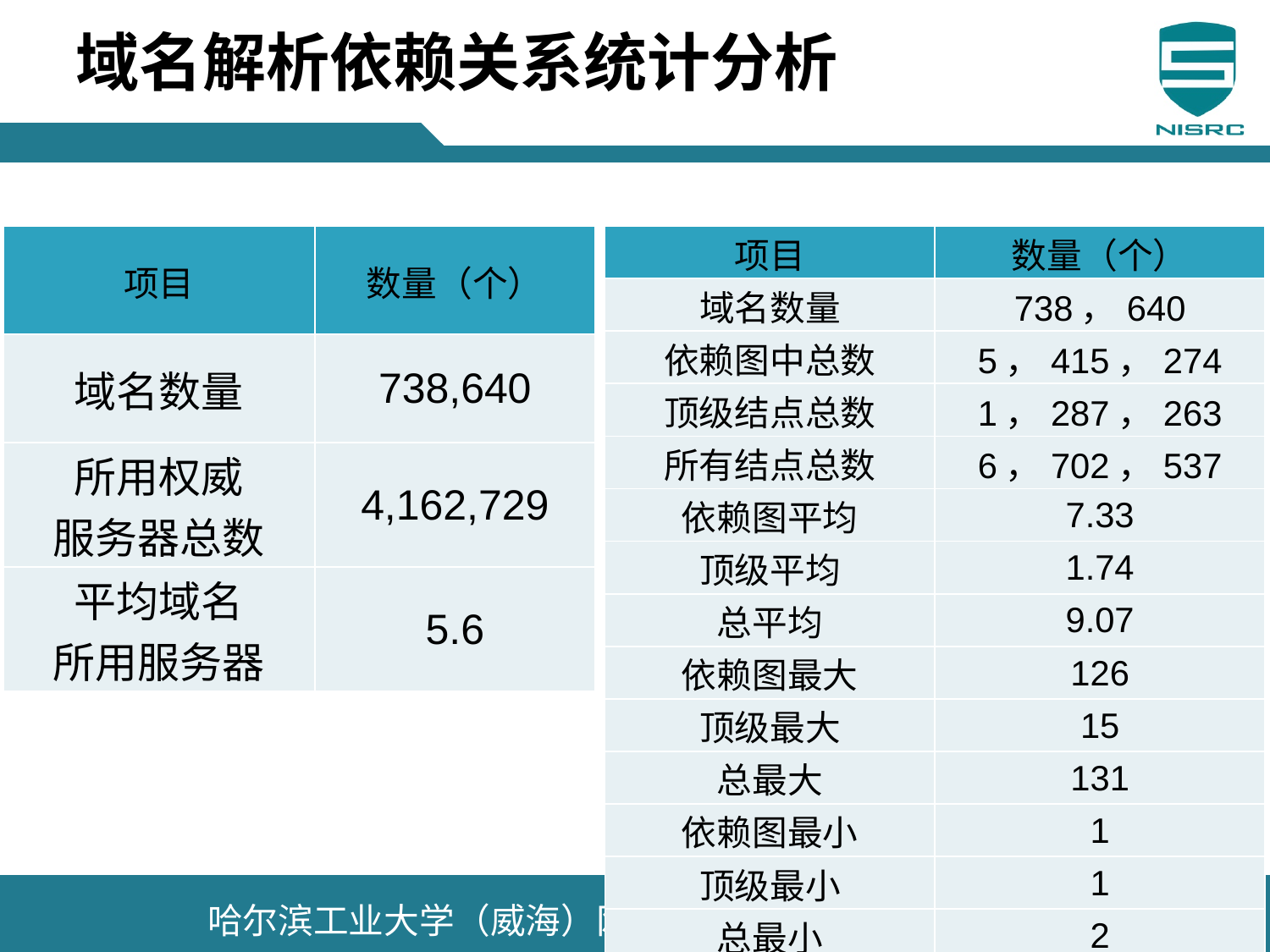

# 域名解析依赖关系统计分析
| 项目 | 数量（个） |
| --- | --- |
| 域名数量 | 738,640 |
| 所用权威 服务器总数 | 4,162,729 |
| 平均域名 所用服务器 | 5.6 |
| 项目 | 数量（个） |
| --- | --- |
| 域名数量 | 738，640 |
| 依赖图中总数 | 5，415，274 |
| 顶级结点总数 | 1，287，263 |
| 所有结点总数 | 6，702，537 |
| 依赖图平均 | 7.33 |
| 顶级平均 | 1.74 |
| 总平均 | 9.07 |
| 依赖图最大 | 126 |
| 顶级最大 | 15 |
| 总最大 | 131 |
| 依赖图最小 | 1 |
| 顶级最小 | 1 |
| 总最小 | 2 |